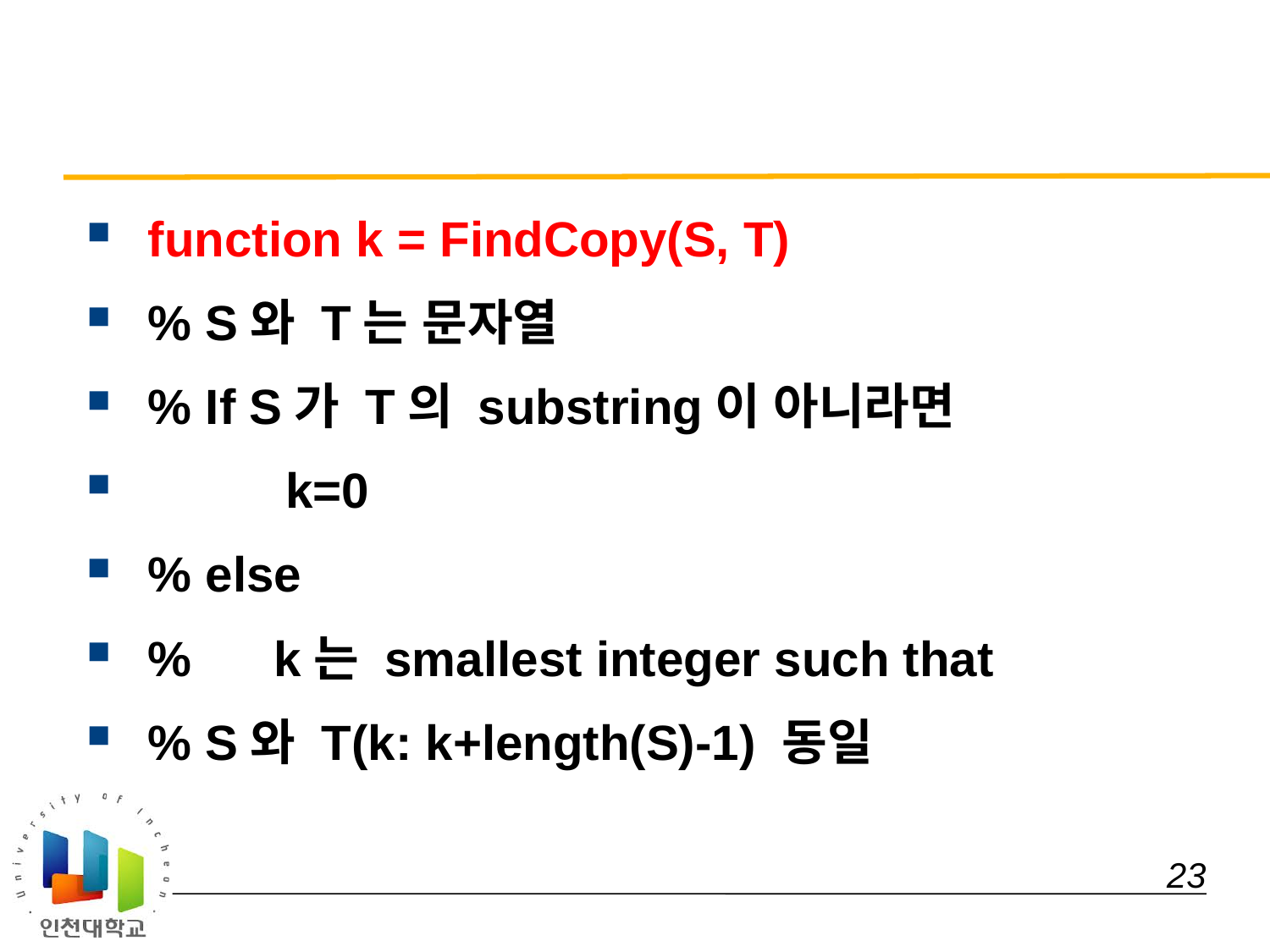

#
 function k = FindCopy(S, T)
 % S와 T는 문자열
 % If S가 T의 substring이 아니라면
           k=0
 % else
 %      k는 smallest integer such that
 % S와 T(k: k+length(S)-1) 동일
 23